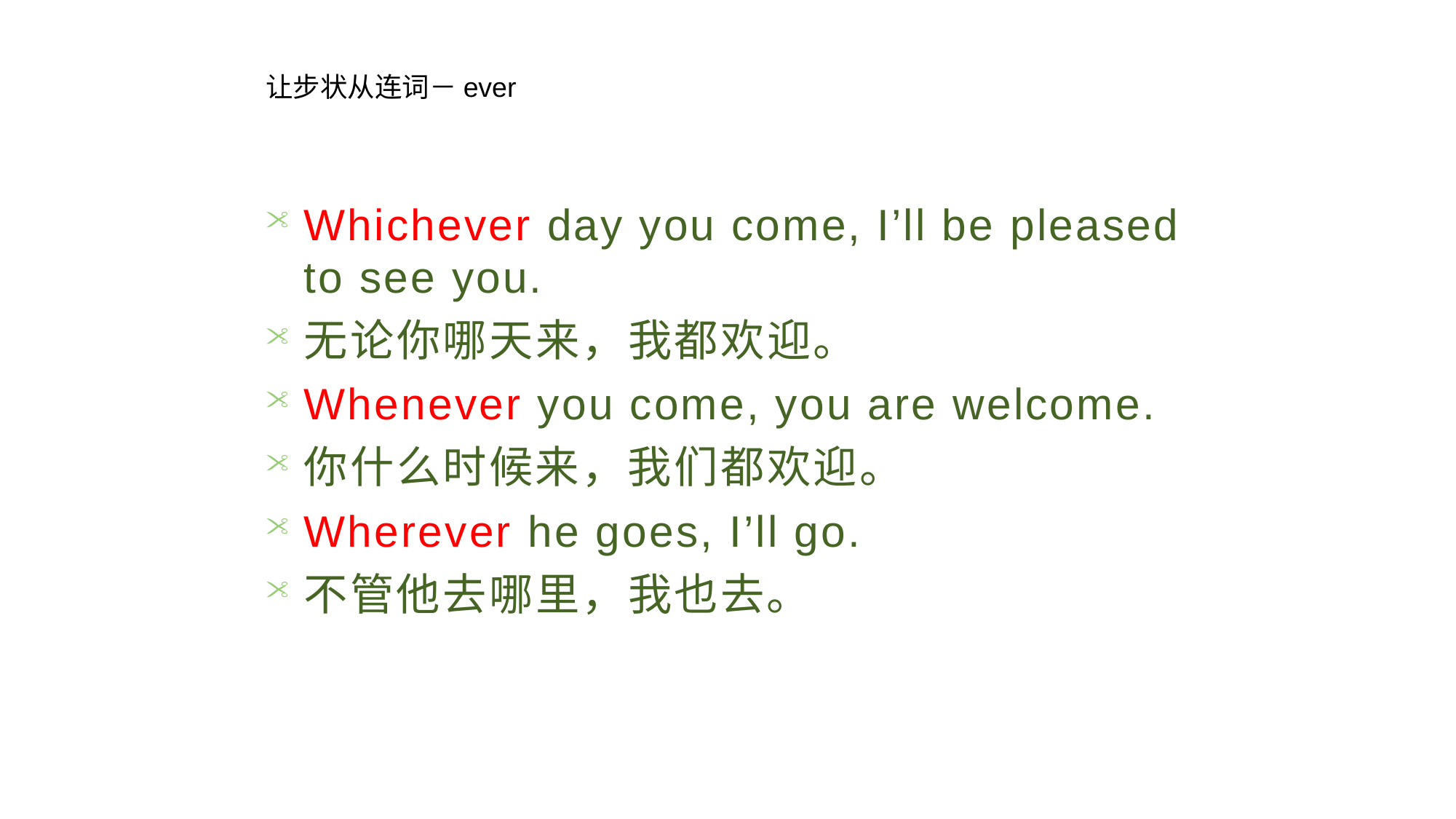

让步状从连词－ever
Whichever day you come, I’ll be pleased to see you.
无论你哪天来，我都欢迎。
Whenever you come, you are welcome.
你什么时候来，我们都欢迎。
Wherever he goes, I’ll go.
不管他去哪里，我也去。